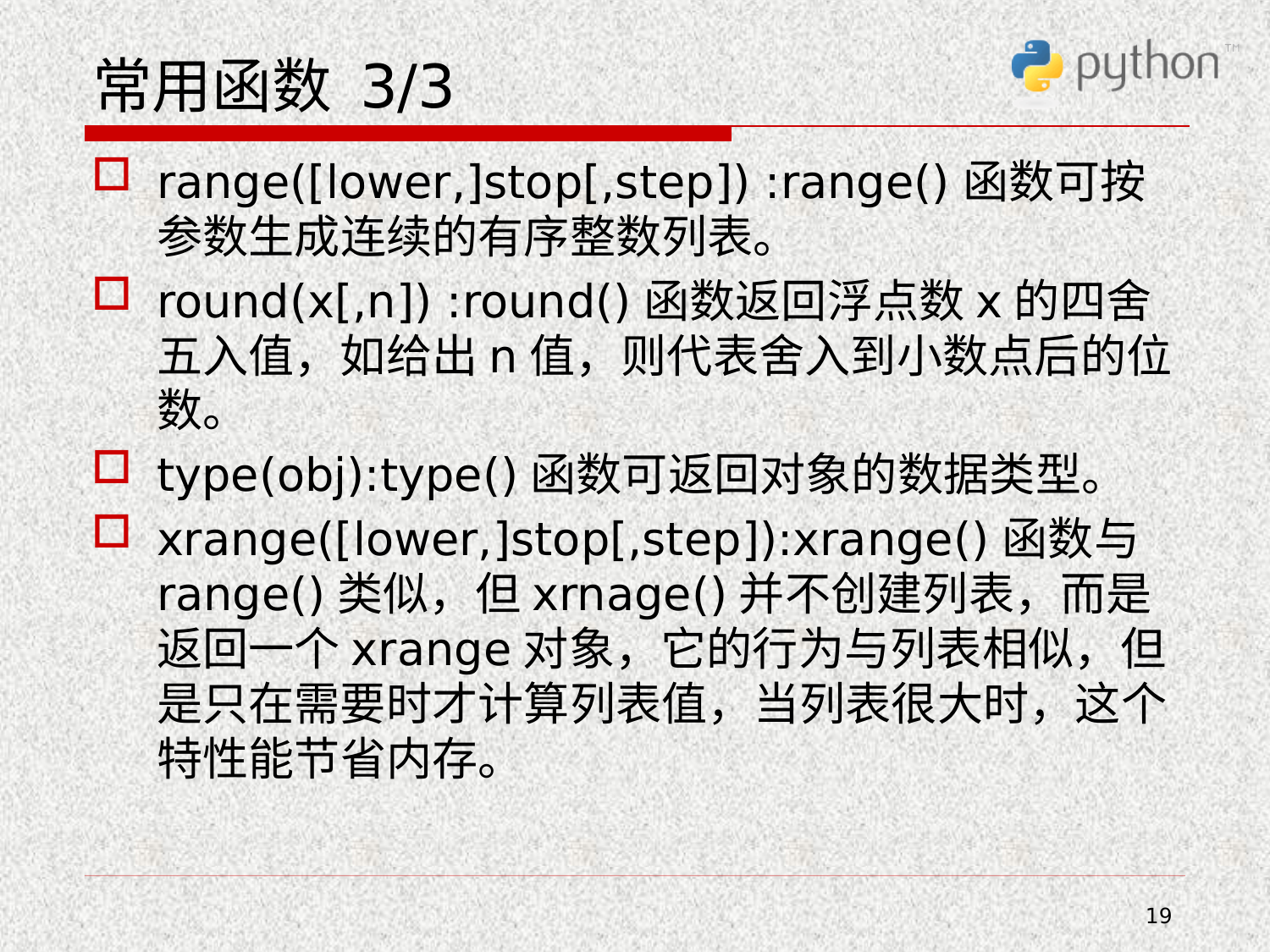

# 常用函数 3/3
range([lower,]stop[,step]) :range()函数可按参数生成连续的有序整数列表。
round(x[,n]) :round()函数返回浮点数x的四舍五入值，如给出n值，则代表舍入到小数点后的位数。
type(obj):type()函数可返回对象的数据类型。
xrange([lower,]stop[,step]):xrange()函数与range()类似，但xrnage()并不创建列表，而是返回一个xrange对象，它的行为与列表相似，但是只在需要时才计算列表值，当列表很大时，这个特性能节省内存。
19